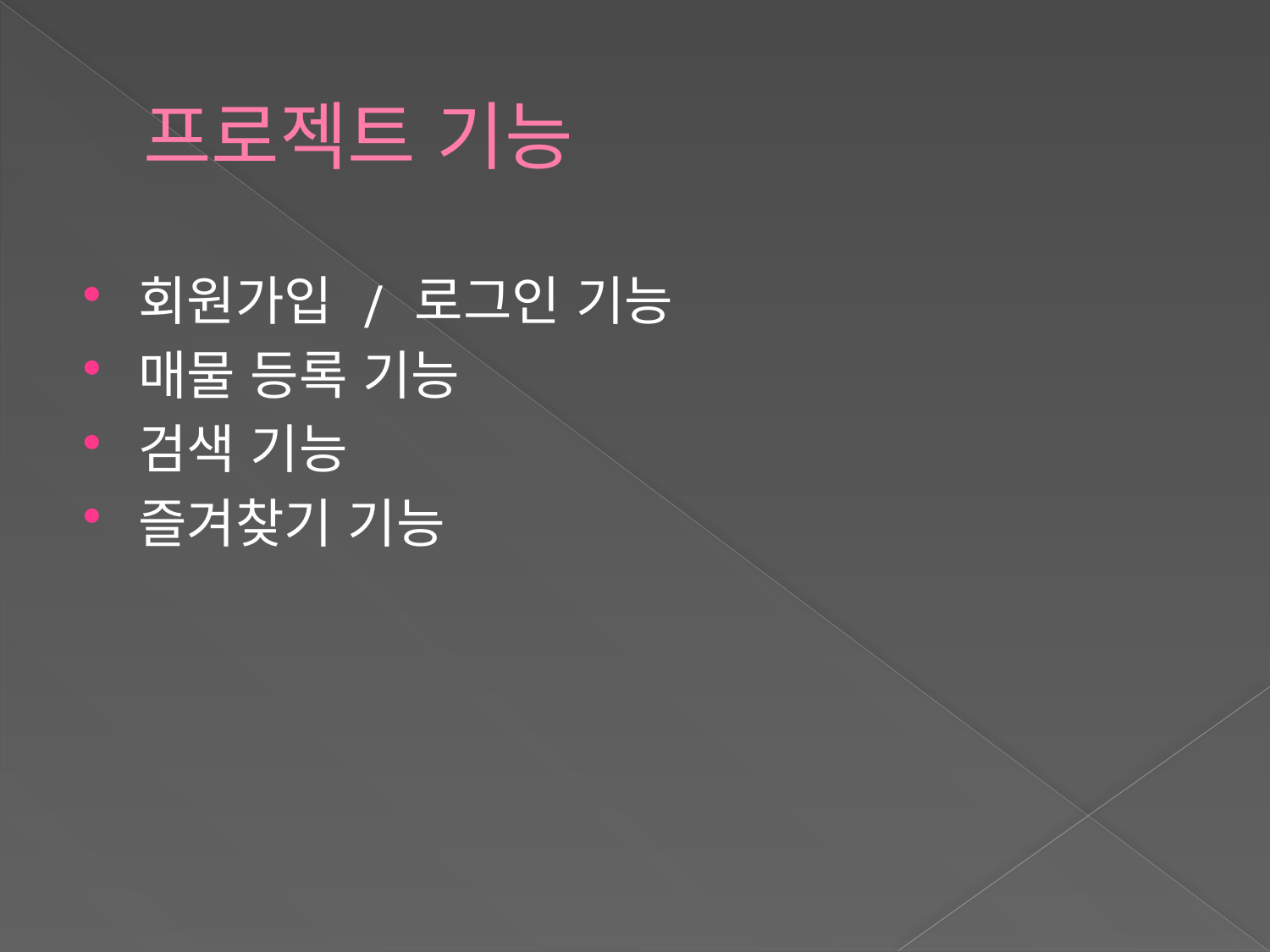

# 프로젝트 기능
회원가입 / 로그인 기능
매물 등록 기능
검색 기능
즐겨찾기 기능